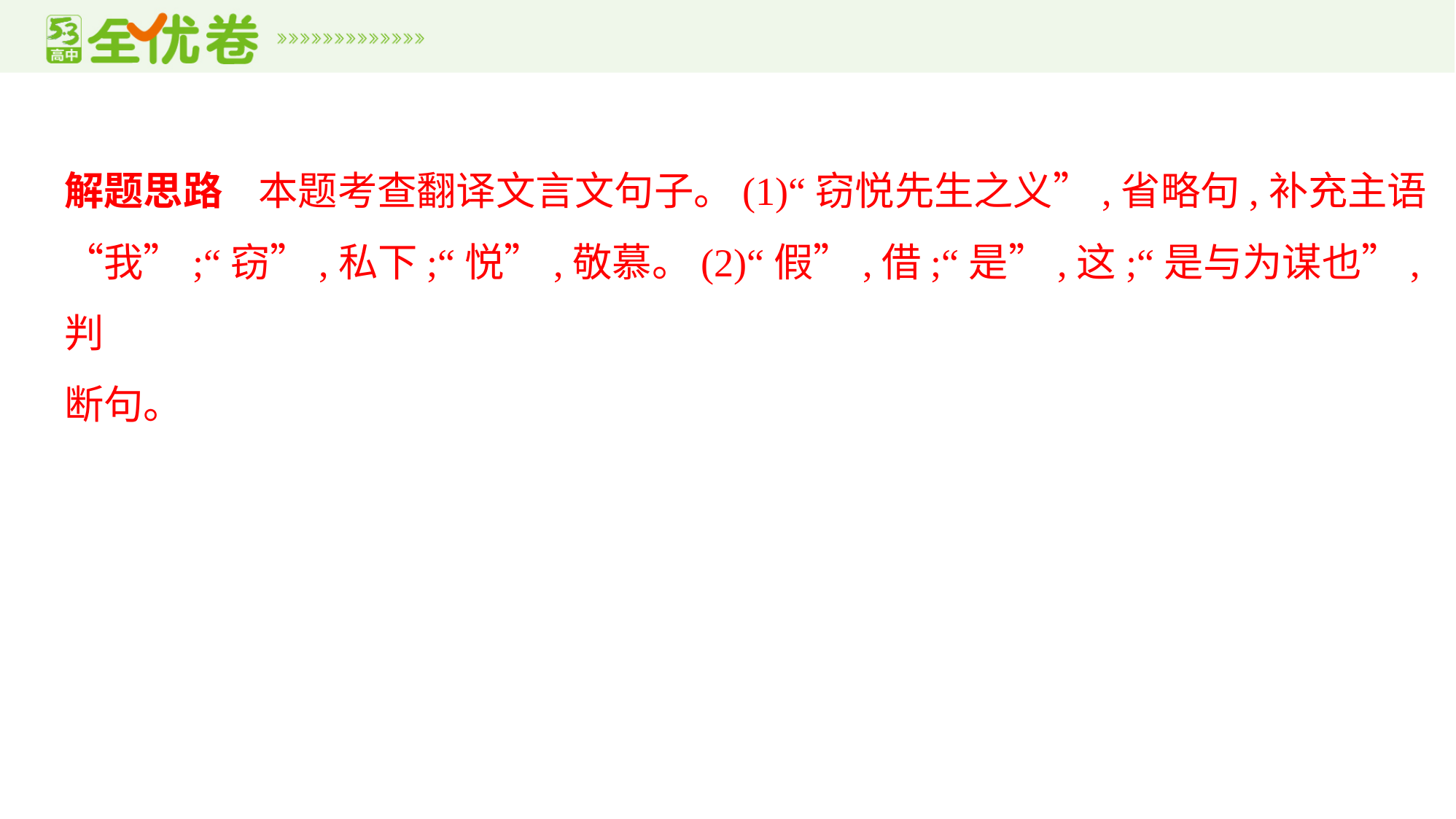

解题思路    本题考查翻译文言文句子。(1)“窃悦先生之义”,省略句,补充主语
“我”;“窃”,私下;“悦”,敬慕。(2)“假”,借;“是”,这;“是与为谋也”,判
断句。